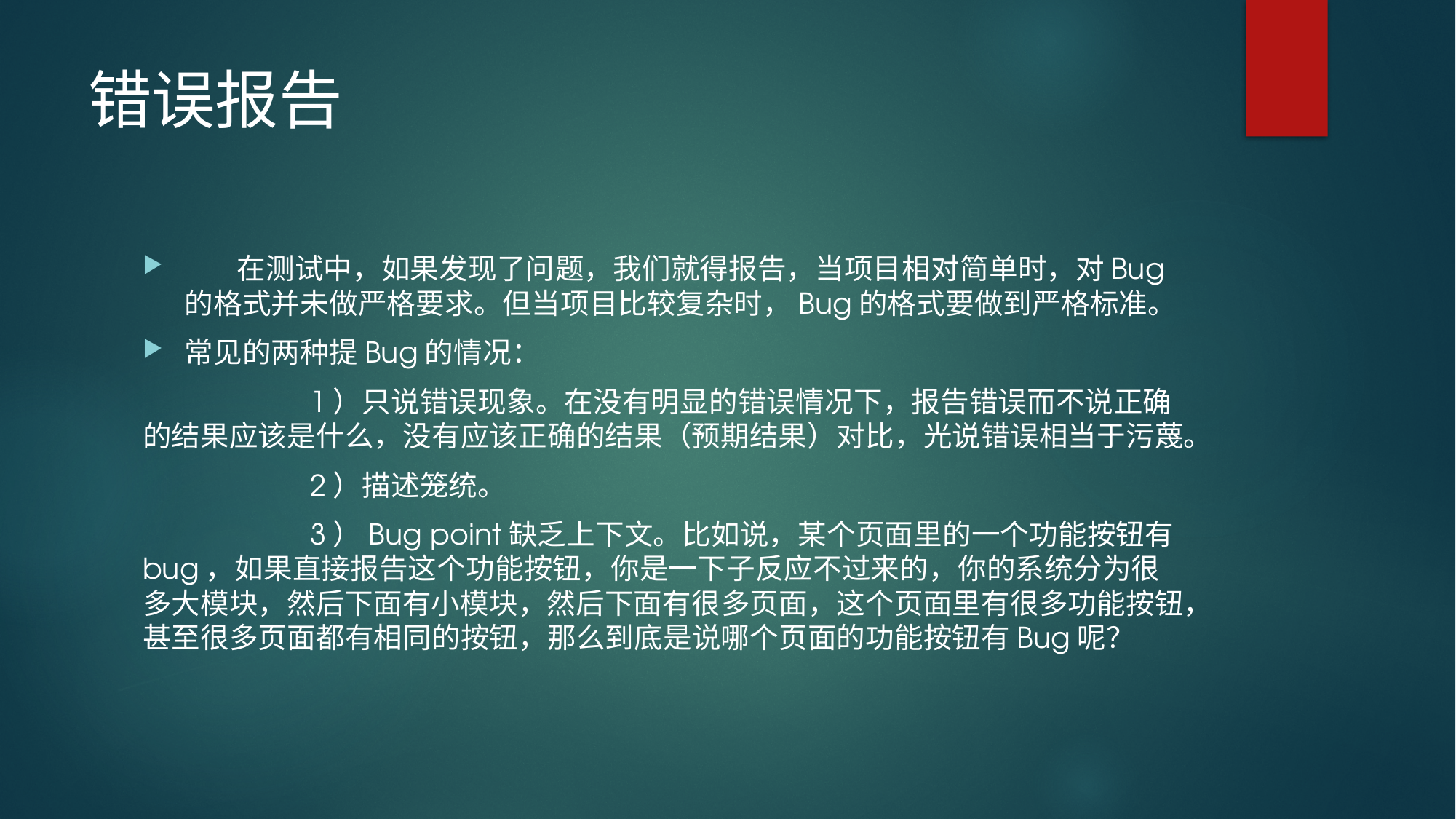

# 错误报告
       在测试中，如果发现了问题，我们就得报告，当项目相对简单时，对Bug的格式并未做严格要求。但当项目比较复杂时，Bug的格式要做到严格标准。
常见的两种提Bug的情况：
	　　1）只说错误现象。在没有明显的错误情况下，报告错误而不说正确的结果应该是什么，没有应该正确的结果（预期结果）对比，光说错误相当于污蔑。
	　　2）描述笼统。
	　　3）Bug point缺乏上下文。比如说，某个页面里的一个功能按钮有bug，如果直接报告这个功能按钮，你是一下子反应不过来的，你的系统分为很多大模块，然后下面有小模块，然后下面有很多页面，这个页面里有很多功能按钮，甚至很多页面都有相同的按钮，那么到底是说哪个页面的功能按钮有Bug呢？